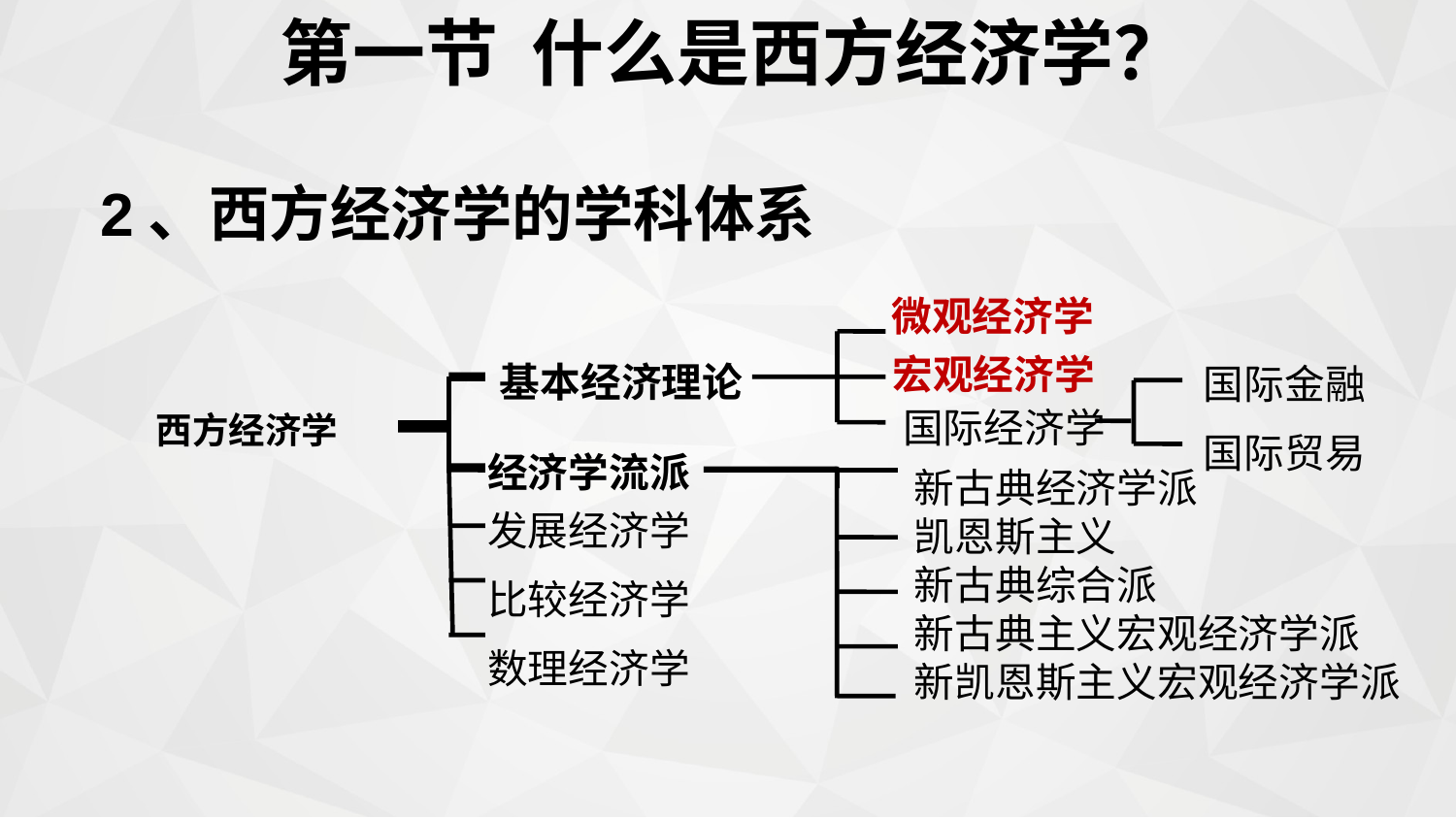

# 第一节  什么是西方经济学？
2、西方经济学的学科体系

微观经济学

宏观经济学
基本经济理论
国际金融
国际贸易

  国际经济学

西方经济学

经济学流派

新古典经济学派
凯恩斯主义
新古典综合派
新古典主义宏观经济学派
新凯恩斯主义宏观经济学派

发展经济学
比较经济学
数理经济学

8